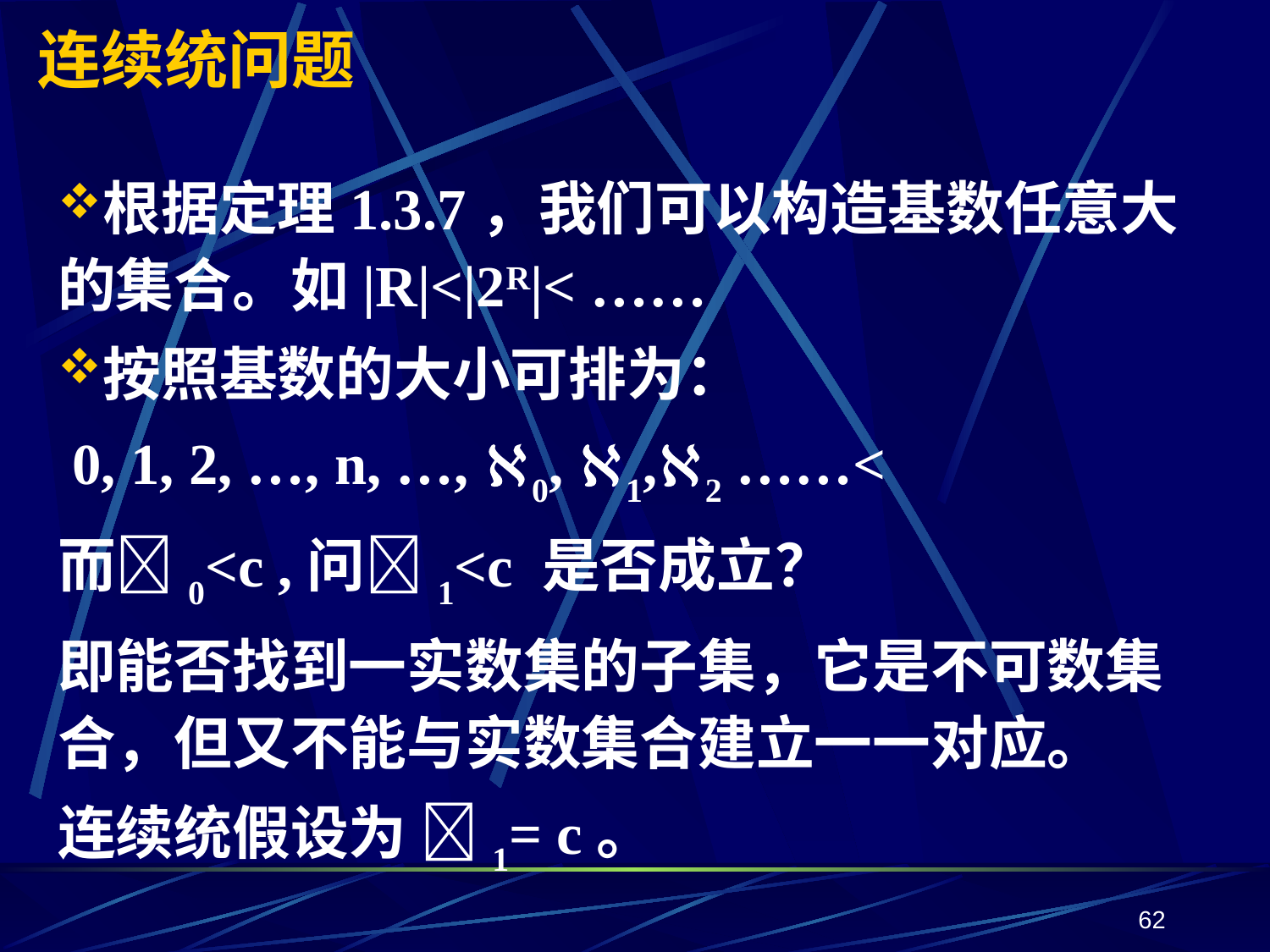

# 连续统问题
根据定理1.3.7，我们可以构造基数任意大的集合。如|R|<|2R|< ……
按照基数的大小可排为：
 0, 1, 2, …, n, …, ℵ0, ℵ1,ℵ2 ……<
而ℵ0<c ,问ℵ1<c 是否成立？
即能否找到一实数集的子集，它是不可数集合，但又不能与实数集合建立一一对应。
连续统假设为 ℵ1= c。

62